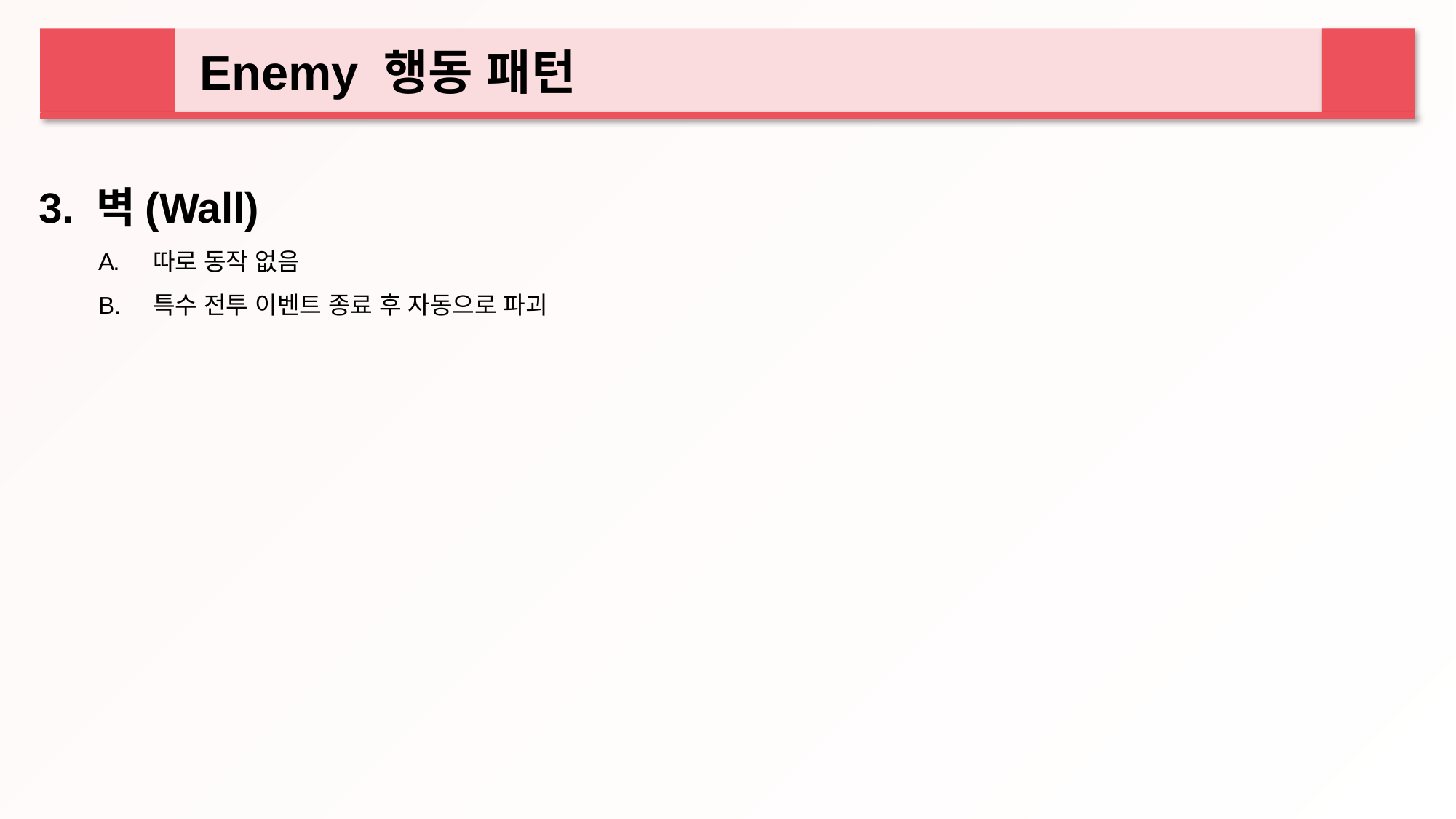

Enemy 행동 패턴

3. 벽(Wall)
따로 동작 없음
특수 전투 이벤트 종료 후 자동으로 파괴